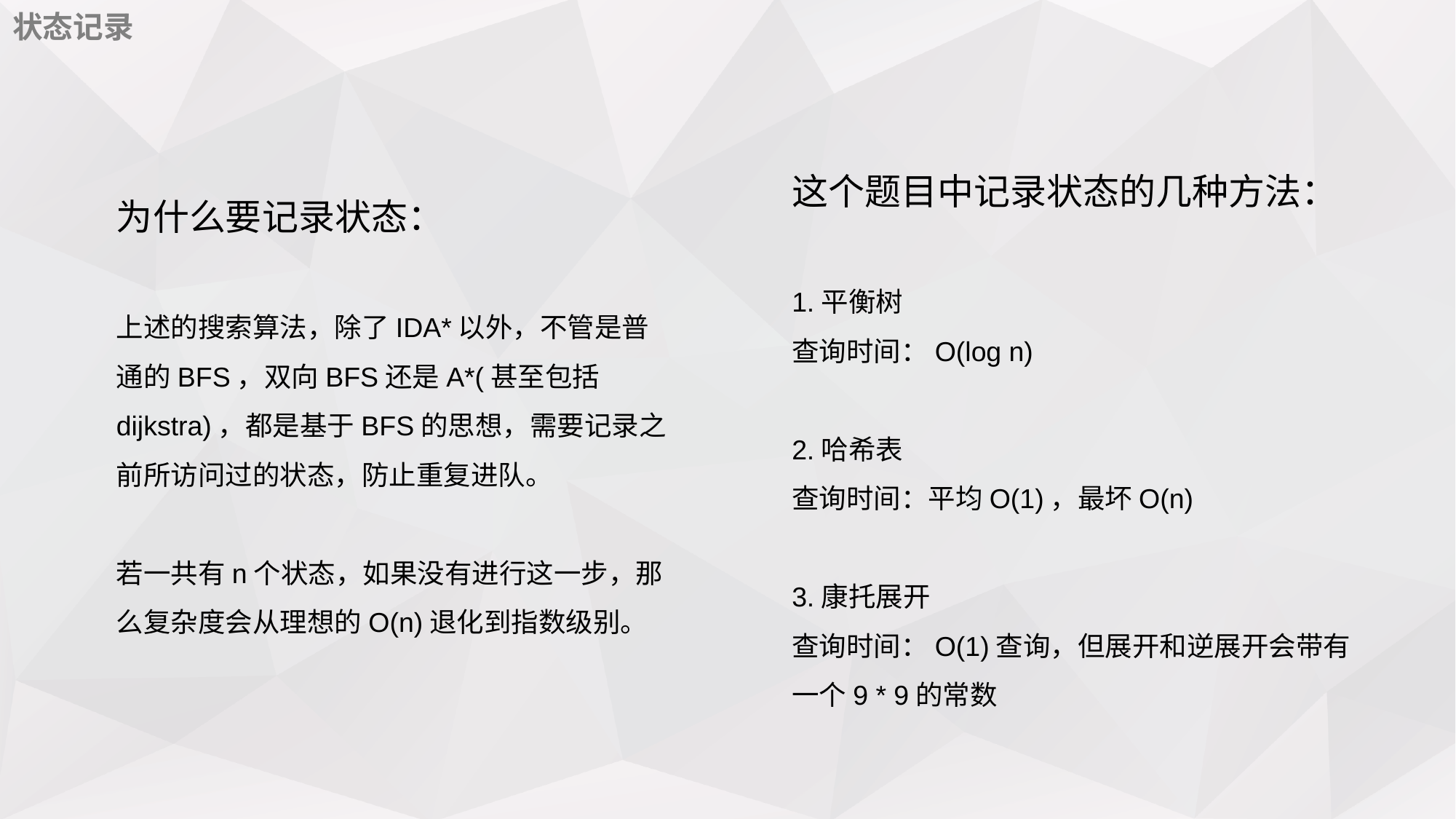

状态记录
这个题目中记录状态的几种方法：
为什么要记录状态：
1.平衡树
查询时间：O(log n)

2.哈希表
查询时间：平均O(1)，最坏O(n)

3.康托展开
查询时间：O(1)查询，但展开和逆展开会带有一个9 * 9的常数
上述的搜索算法，除了IDA*以外，不管是普通的BFS，双向BFS还是A*(甚至包括dijkstra)，都是基于BFS的思想，需要记录之前所访问过的状态，防止重复进队。

若一共有n个状态，如果没有进行这一步，那么复杂度会从理想的O(n)退化到指数级别。